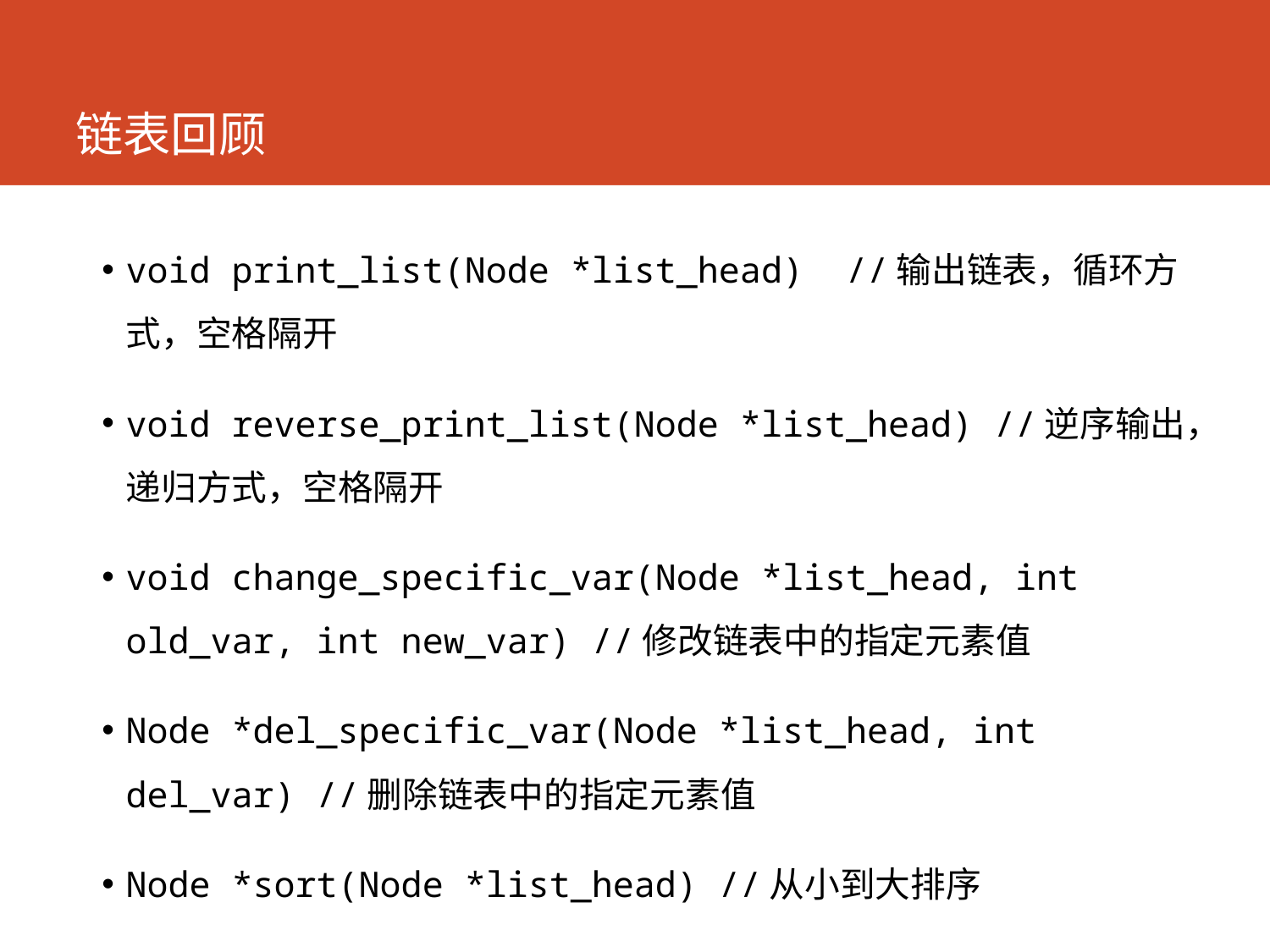

# 链表回顾
void print_list(Node *list_head)  //输出链表，循环方式，空格隔开
void reverse_print_list(Node *list_head) //逆序输出，递归方式，空格隔开
void change_specific_var(Node *list_head, int old_var, int new_var) //修改链表中的指定元素值
Node *del_specific_var(Node *list_head, int del_var) //删除链表中的指定元素值
Node *sort(Node *list_head) //从小到大排序